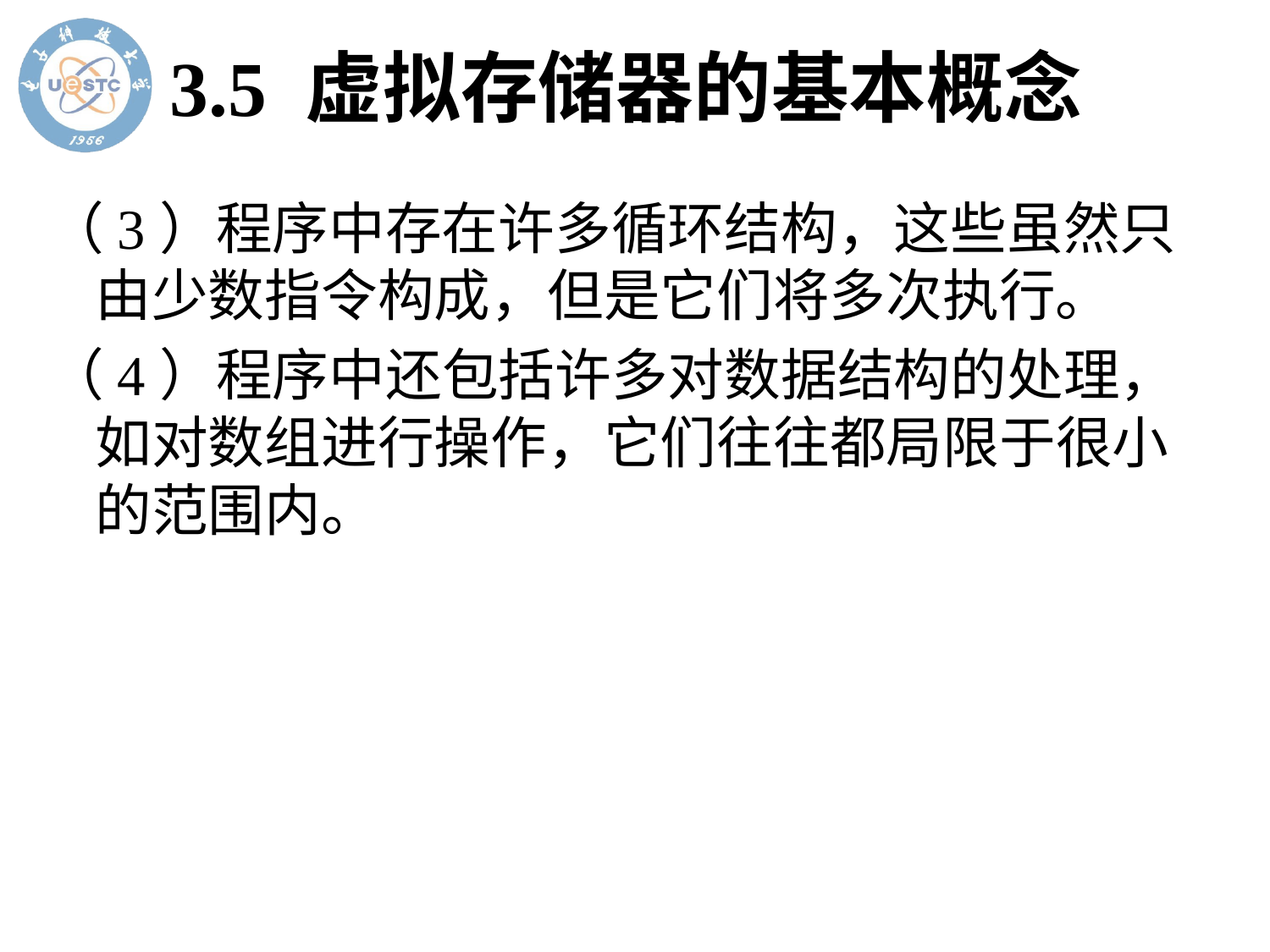

# 3.5 虚拟存储器的基本概念
（3）程序中存在许多循环结构，这些虽然只由少数指令构成，但是它们将多次执行。
（4）程序中还包括许多对数据结构的处理，如对数组进行操作，它们往往都局限于很小的范围内。